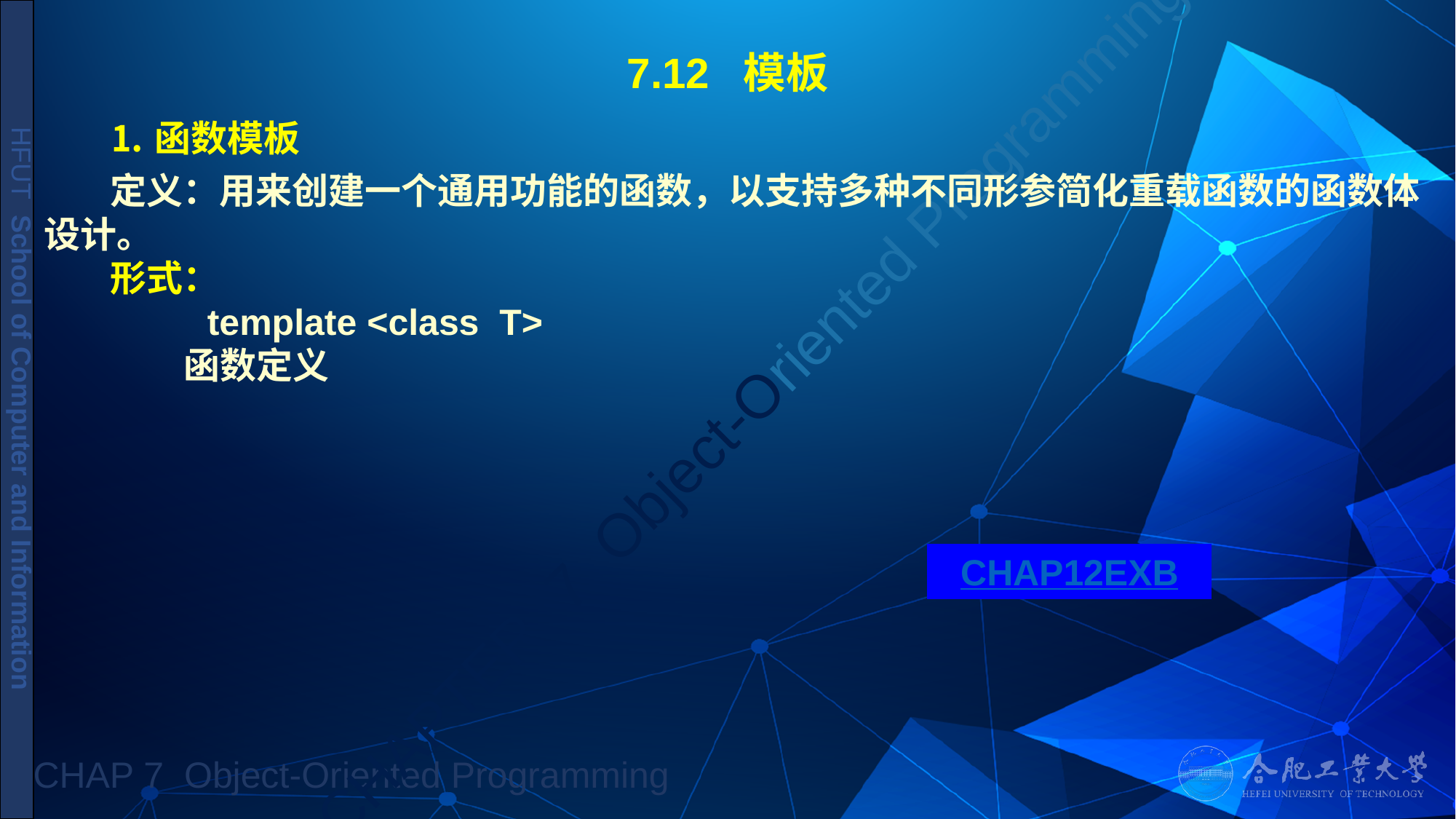

# 7.12  模板
        ⒈函数模板
       定义：用来创建一个通用功能的函数，以支持多种不同形参简化重载函数的函数体设计。
       形式：
                template <class  T>
                函数定义
CHAP12EXB